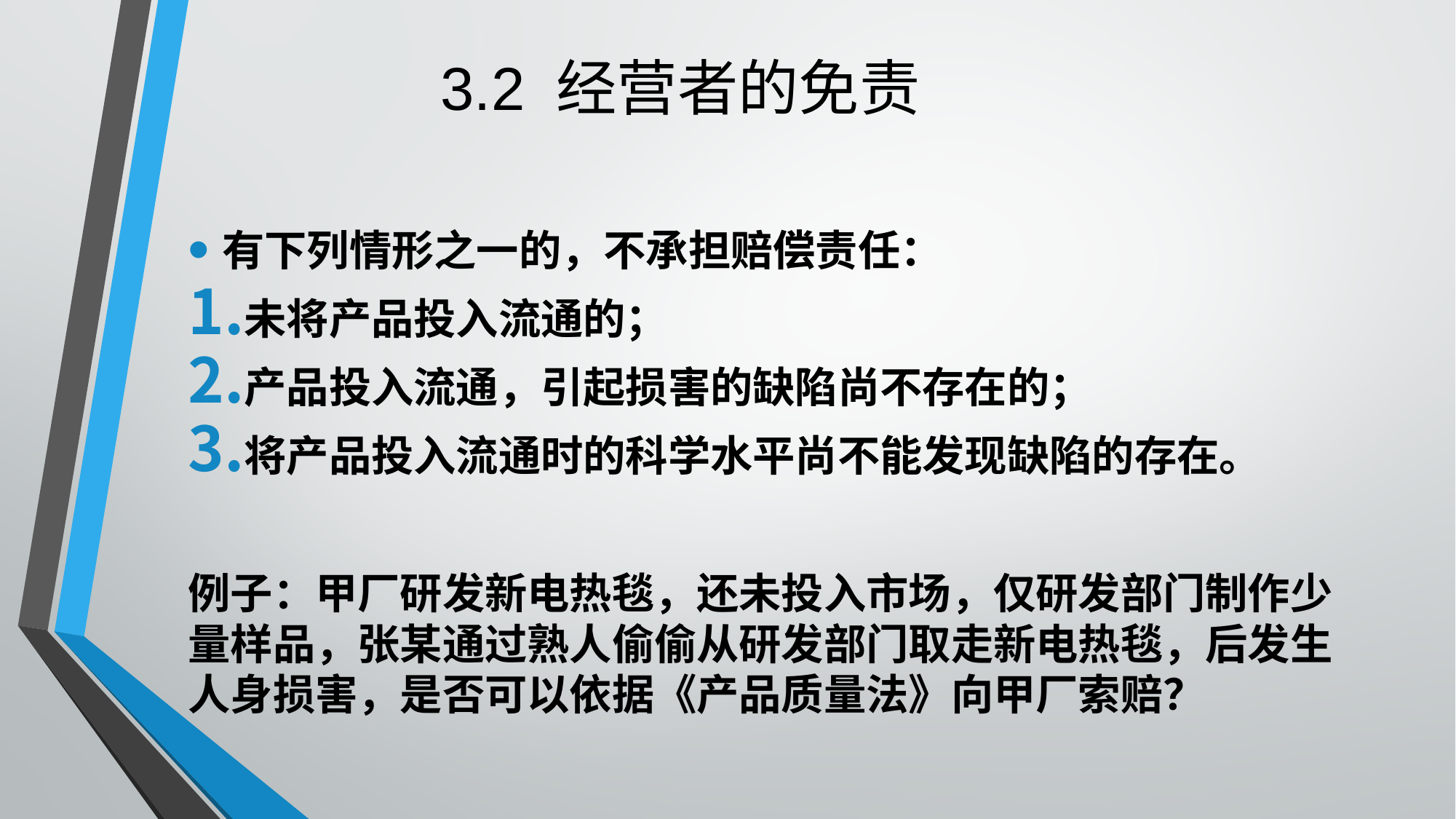

# 3.2 经营者的免责
有下列情形之一的，不承担赔偿责任：
未将产品投入流通的；
产品投入流通，引起损害的缺陷尚不存在的；
将产品投入流通时的科学水平尚不能发现缺陷的存在。

例子：甲厂研发新电热毯，还未投入市场，仅研发部门制作少量样品，张某通过熟人偷偷从研发部门取走新电热毯，后发生人身损害，是否可以依据《产品质量法》向甲厂索赔？